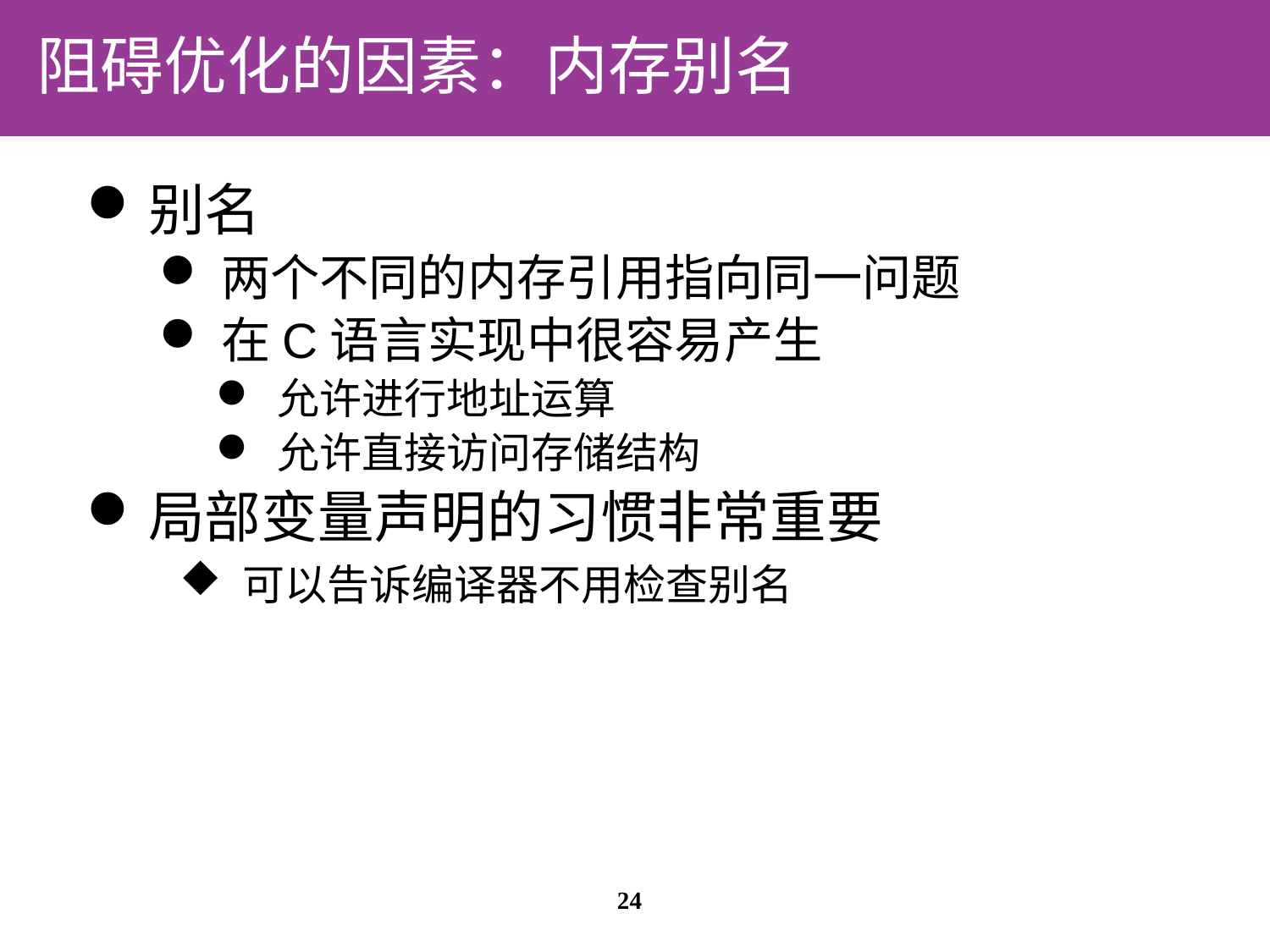

# 阻碍优化的因素：内存别名
别名
两个不同的内存引用指向同一问题
在C语言实现中很容易产生
允许进行地址运算
允许直接访问存储结构
局部变量声明的习惯非常重要
 可以告诉编译器不用检查别名
24